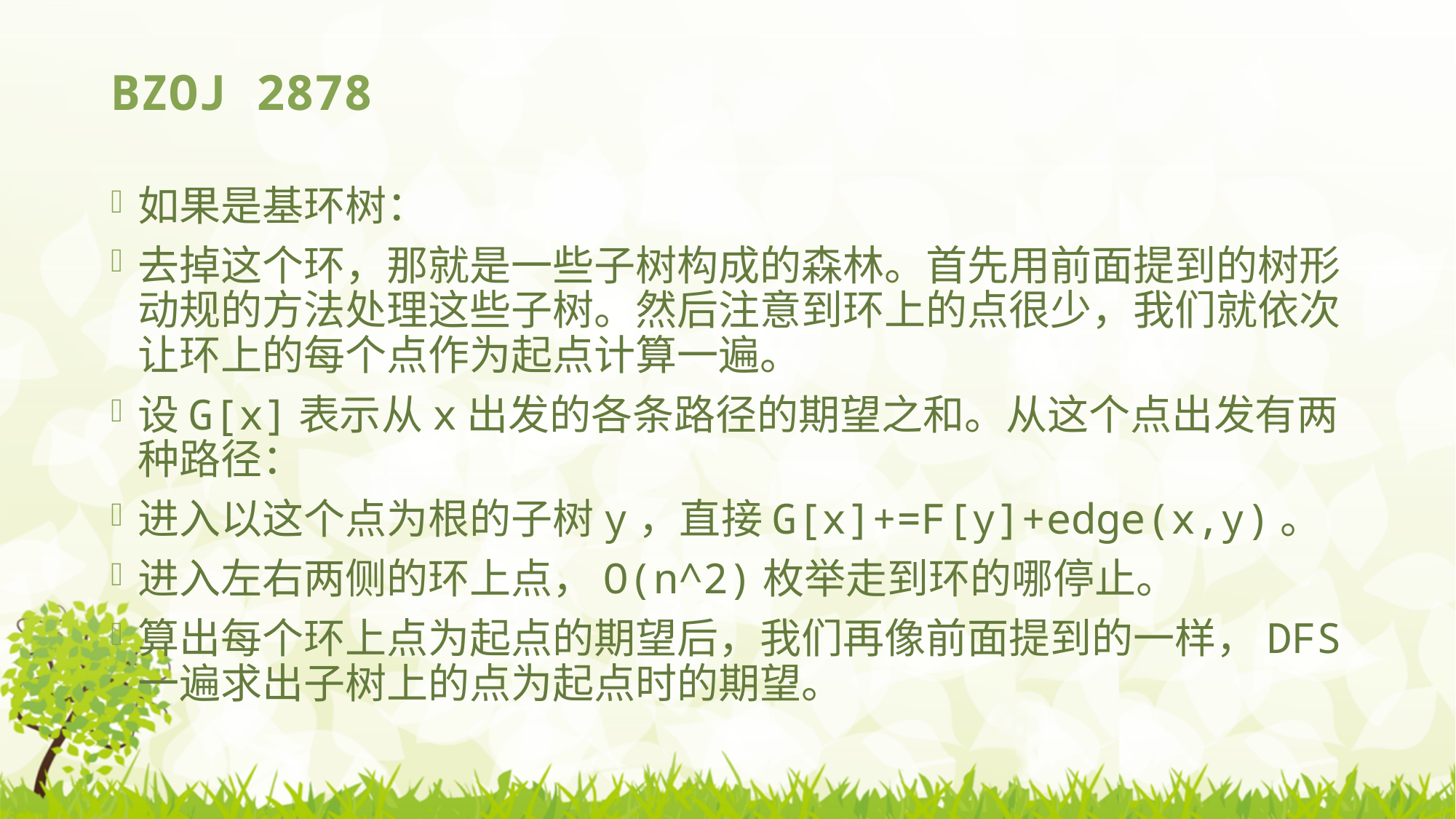

# BZOJ 2878
如果是基环树：
去掉这个环，那就是一些子树构成的森林。首先用前面提到的树形动规的方法处理这些子树。然后注意到环上的点很少，我们就依次让环上的每个点作为起点计算一遍。
设G[x]表示从x出发的各条路径的期望之和。从这个点出发有两种路径：
进入以这个点为根的子树y，直接G[x]+=F[y]+edge(x,y)。
进入左右两侧的环上点，O(n^2)枚举走到环的哪停止。
算出每个环上点为起点的期望后，我们再像前面提到的一样，DFS一遍求出子树上的点为起点时的期望。